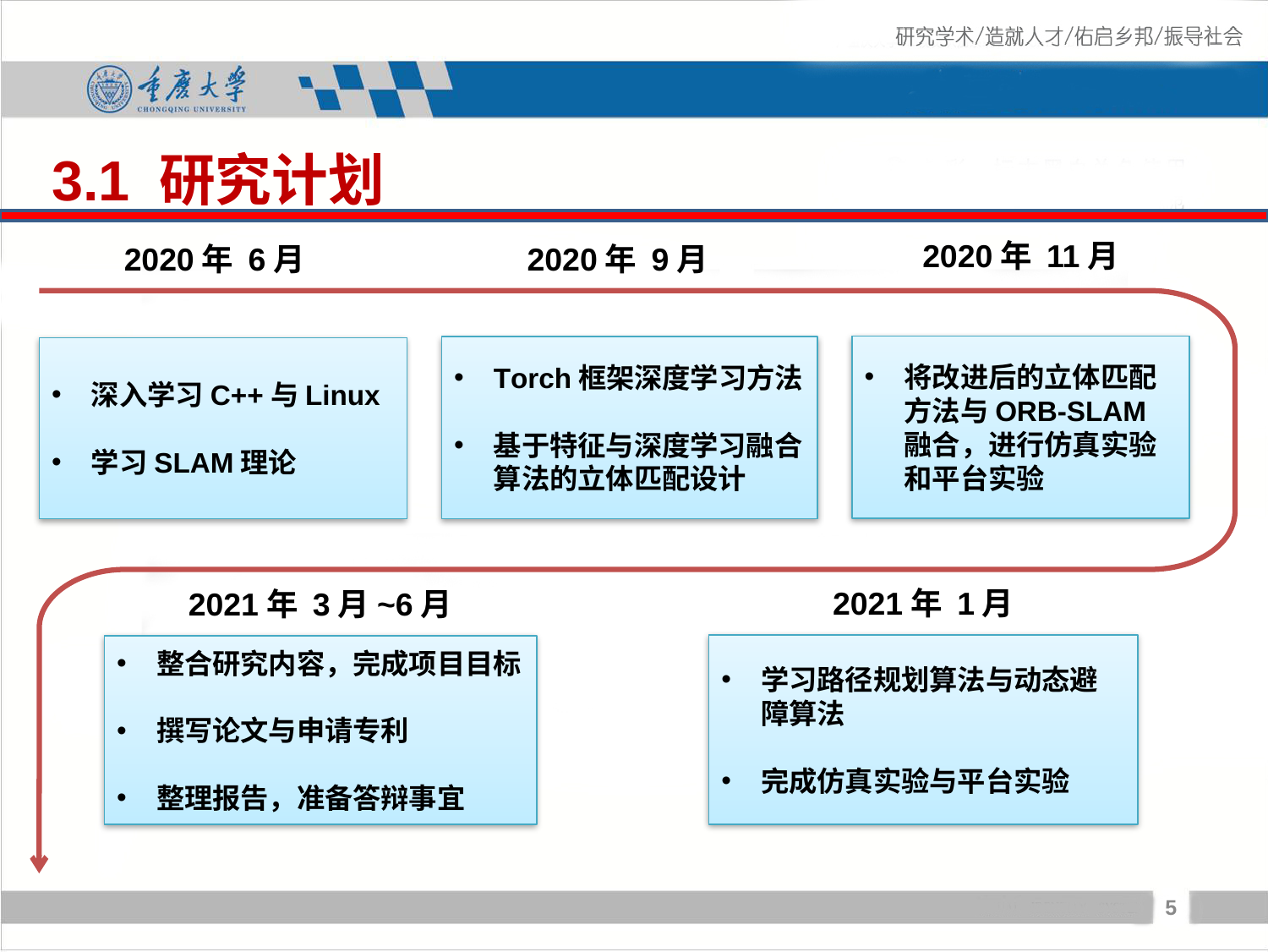

3.1 研究计划

2020年 11月
2020年 6月
2020年 9月

将改进后的立体匹配方法与ORB-SLAM融合，进行仿真实验和平台实验
Torch框架深度学习方法

基于特征与深度学习融合算法的立体匹配设计
深入学习C++与Linux

学习SLAM理论
2021年 3月~6月
2021年 1月
学习路径规划算法与动态避障算法

完成仿真实验与平台实验
整合研究内容，完成项目目标

撰写论文与申请专利

整理报告，准备答辩事宜
5